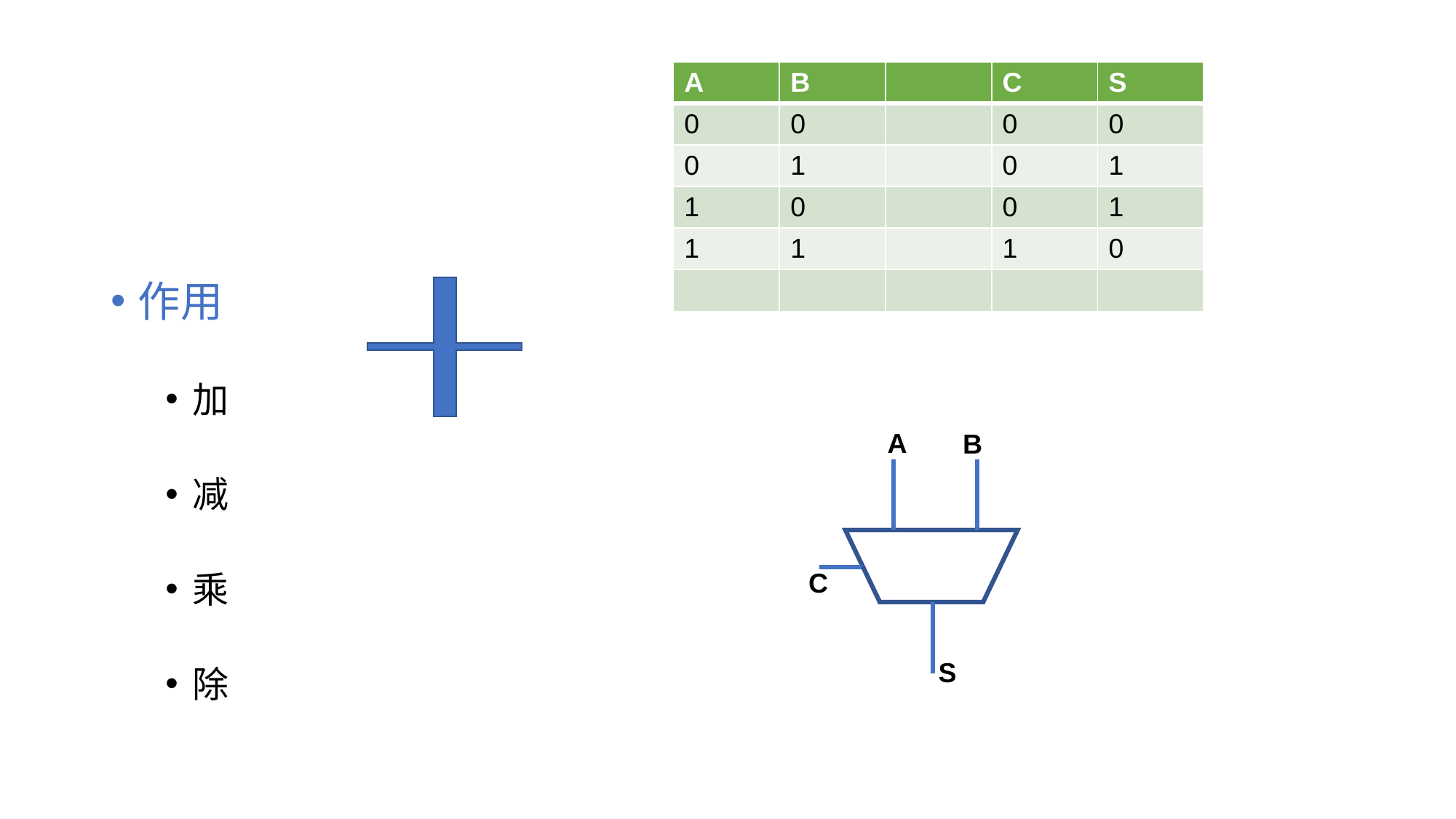

#
| A | B |  | C | S |
| --- | --- | --- | --- | --- |
| 0 | 0 |  | 0 | 0 |
| 0 | 1 |  | 0 | 1 |
| 1 | 0 |  | 0 | 1 |
| 1 | 1 |  | 1 | 0 |
|  |  |  |  |  |
作用
加
减
乘
除

B
S
A
C